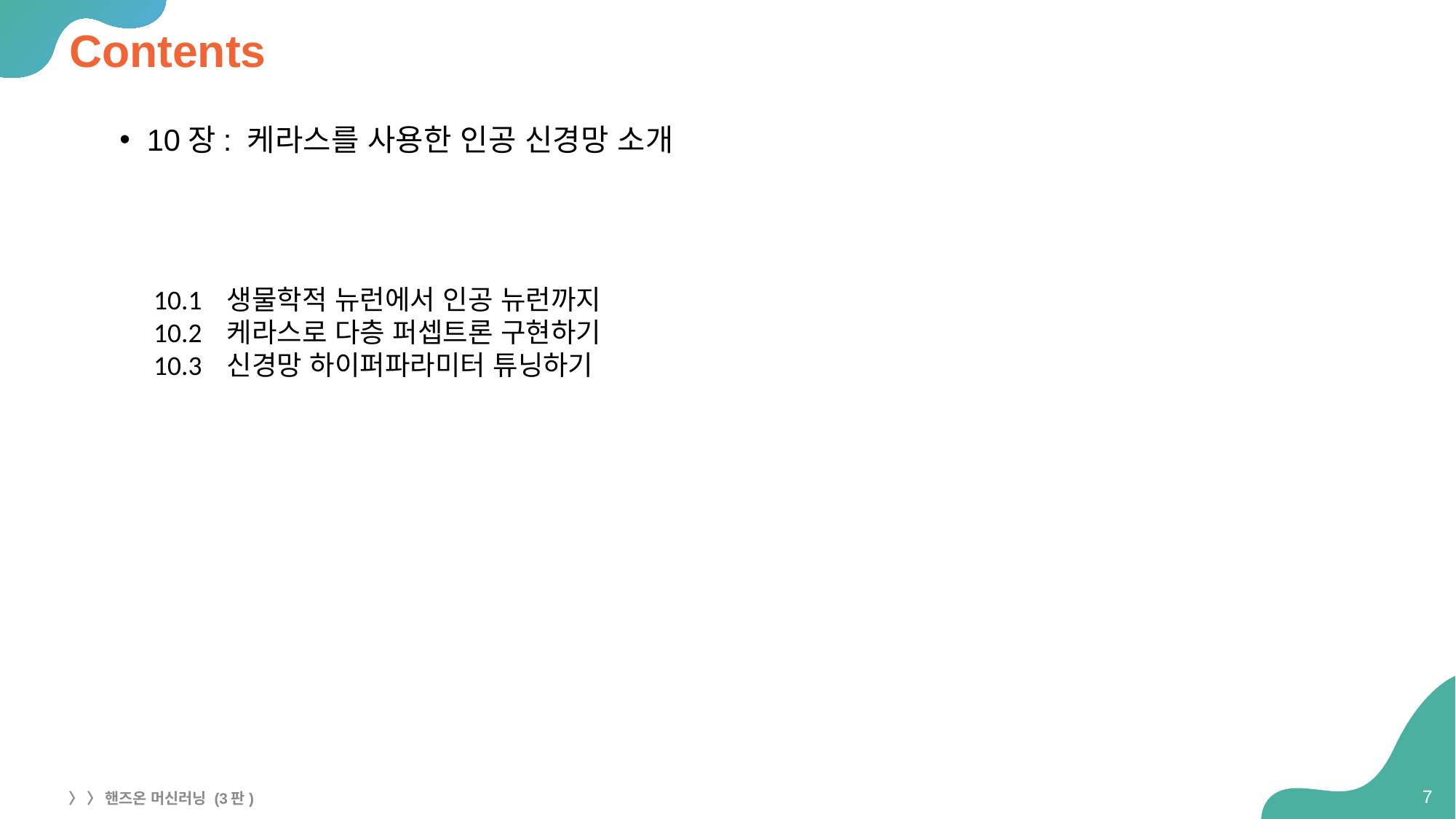

# Contents
10장: 케라스를 사용한 인공 신경망 소개

10.1   생물학적 뉴런에서 인공 뉴런까지
10.2   케라스로 다층 퍼셉트론 구현하기
10.3   신경망 하이퍼파라미터 튜닝하기

7
〉 〉 핸즈온 머신러닝 (3판)